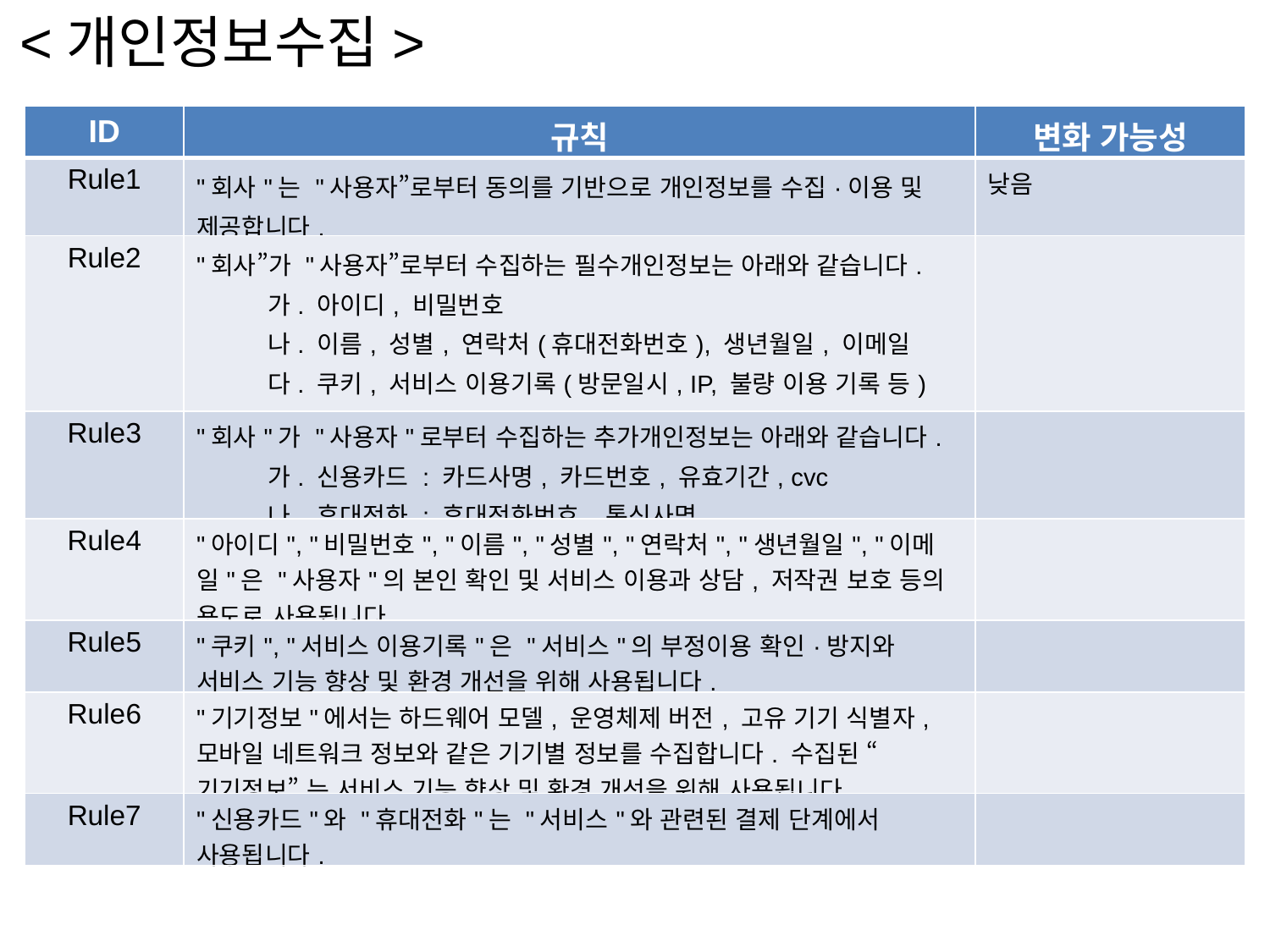

<개인정보수집>
| ID | 규칙 | 변화 가능성 |
| --- | --- | --- |
| Rule1 | "회사"는 "사용자”로부터 동의를 기반으로 개인정보를 수집·이용 및 제공합니다. | 낮음 |
| Rule2 | "회사”가 "사용자”로부터 수집하는 필수개인정보는 아래와 같습니다. 가. 아이디, 비밀번호 나. 이름, 성별, 연락처(휴대전화번호), 생년월일, 이메일 다. 쿠키, 서비스 이용기록(방문일시, IP, 불량 이용 기록 등) 라. 기기정보(고유기기식별값, OS버전) |  |
| Rule3 | "회사"가 "사용자"로부터 수집하는 추가개인정보는 아래와 같습니다. 가. 신용카드 : 카드사명, 카드번호, 유효기간, cvc 나. 휴대전화 : 휴대전화번호, 통신사명 |  |
| Rule4 | "아이디", "비밀번호", "이름", "성별", "연락처", "생년월일", "이메일"은 "사용자"의 본인 확인 및 서비스 이용과 상담, 저작권 보호 등의 용도로 사용됩니다. |  |
| Rule5 | "쿠키", "서비스 이용기록"은 "서비스"의 부정이용 확인·방지와 서비스 기능 향상 및 환경 개선을 위해 사용됩니다. |  |
| Rule6 | "기기정보"에서는 하드웨어 모델, 운영체제 버전, 고유 기기 식별자, 모바일 네트워크 정보와 같은 기기별 정보를 수집합니다. 수집된 “기기정보” 는 서비스 기능 향상 및 환경 개선을 위해 사용됩니다. |  |
| Rule7 | "신용카드"와 "휴대전화"는 "서비스"와 관련된 결제 단계에서 사용됩니다. |  |